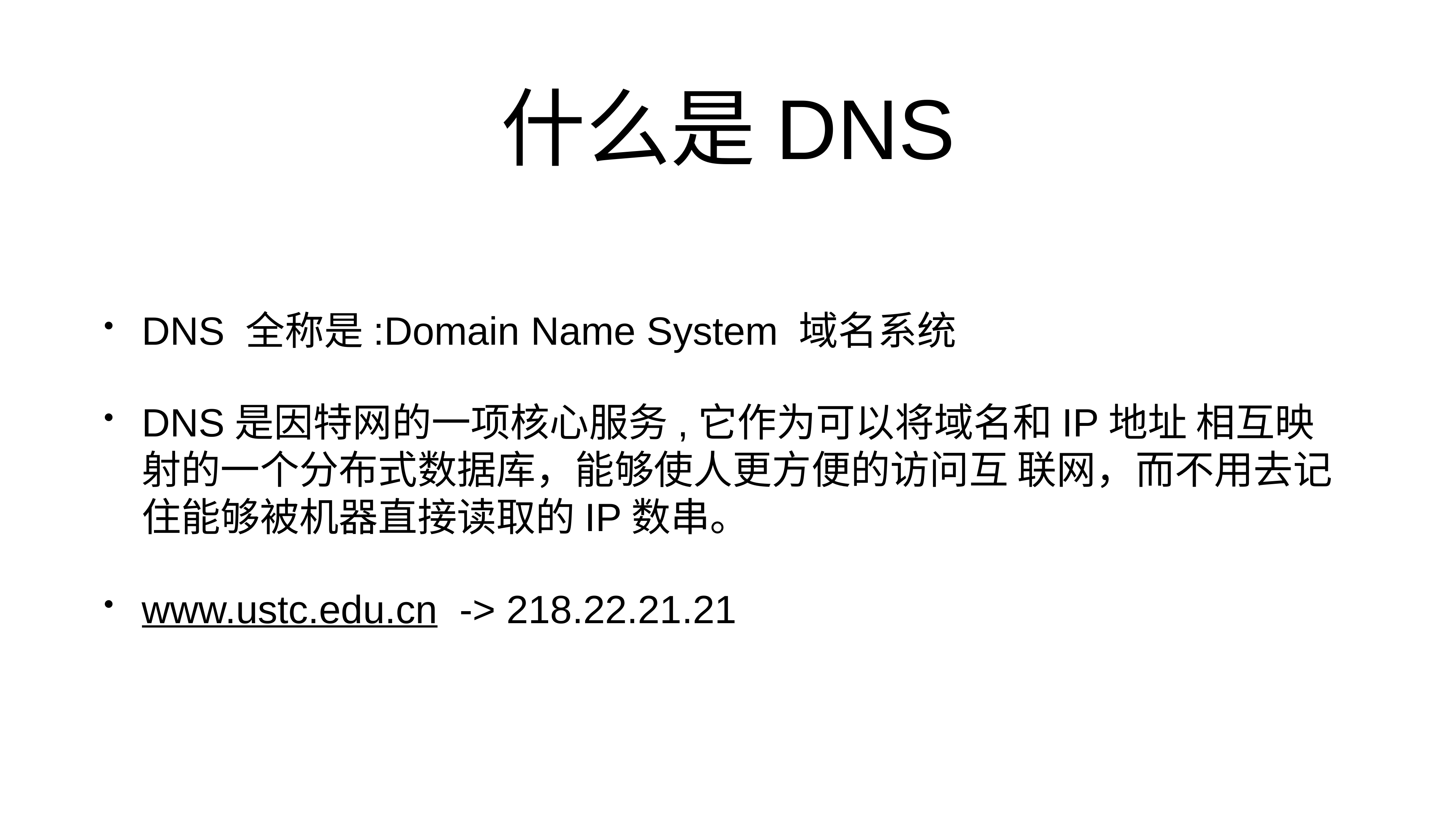

# 什么是DNS
DNS 全称是:Domain Name System 域名系统
DNS是因特网的一项核心服务,它作为可以将域名和IP地址 相互映射的一个分布式数据库，能够使人更方便的访问互 联网，而不用去记住能够被机器直接读取的IP数串。
www.ustc.edu.cn  -> 218.22.21.21